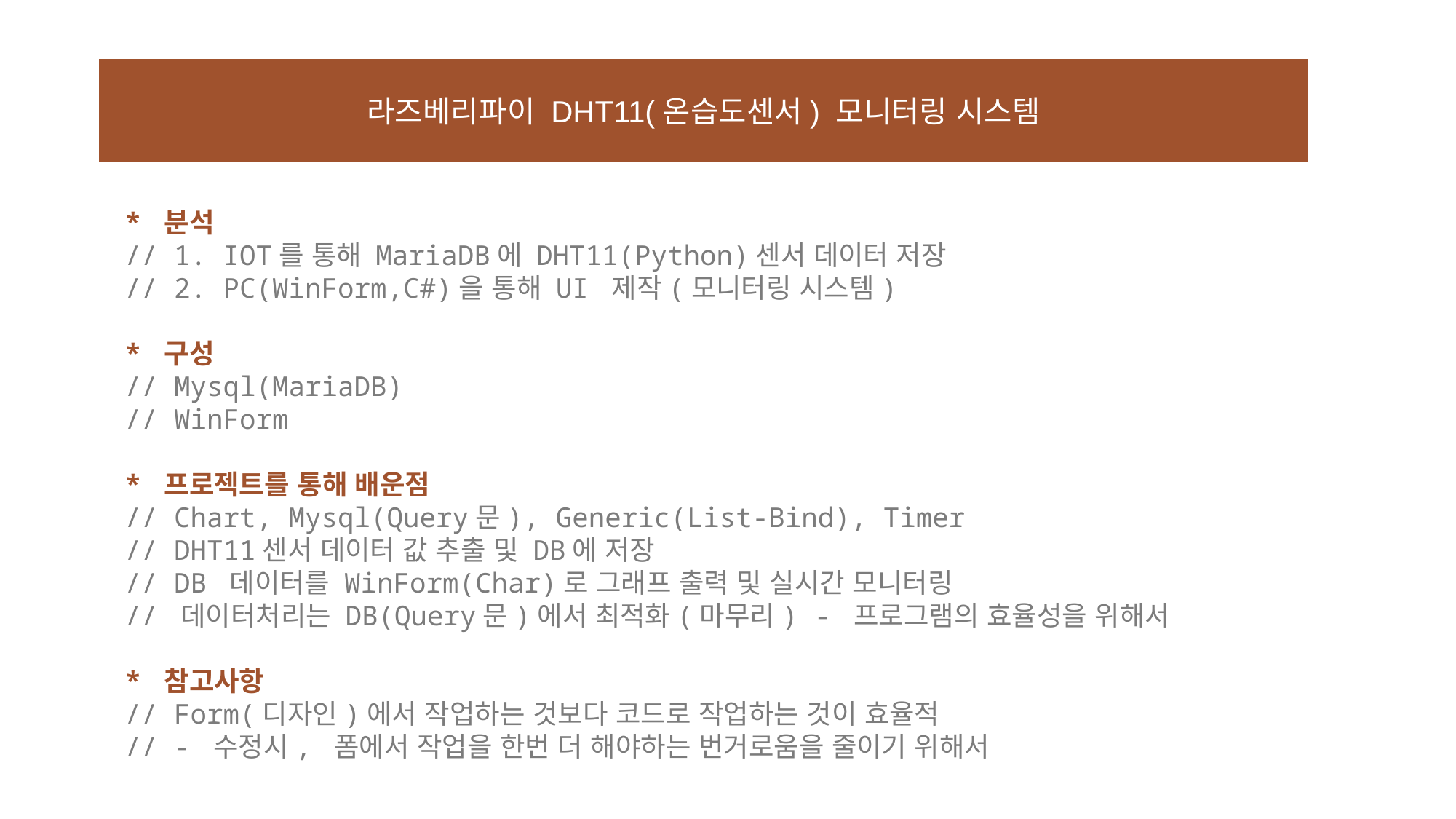

라즈베리파이 DHT11(온습도센서) 모니터링 시스템
 * 분석
 // 1. IOT를 통해 MariaDB에 DHT11(Python)센서 데이터 저장
 // 2. PC(WinForm,C#)을 통해 UI 제작(모니터링 시스템)

 * 구성
 // Mysql(MariaDB)
 // WinForm

 * 프로젝트를 통해 배운점
 // Chart, Mysql(Query문), Generic(List-Bind), Timer
 // DHT11센서 데이터 값 추출 및 DB에 저장
 // DB 데이터를 WinForm(Char)로 그래프 출력 및 실시간 모니터링
 // 데이터처리는 DB(Query문)에서 최적화(마무리) - 프로그램의 효율성을 위해서

 * 참고사항
 // Form(디자인)에서 작업하는 것보다 코드로 작업하는 것이 효율적
 // - 수정시, 폼에서 작업을 한번 더 해야하는 번거로움을 줄이기 위해서